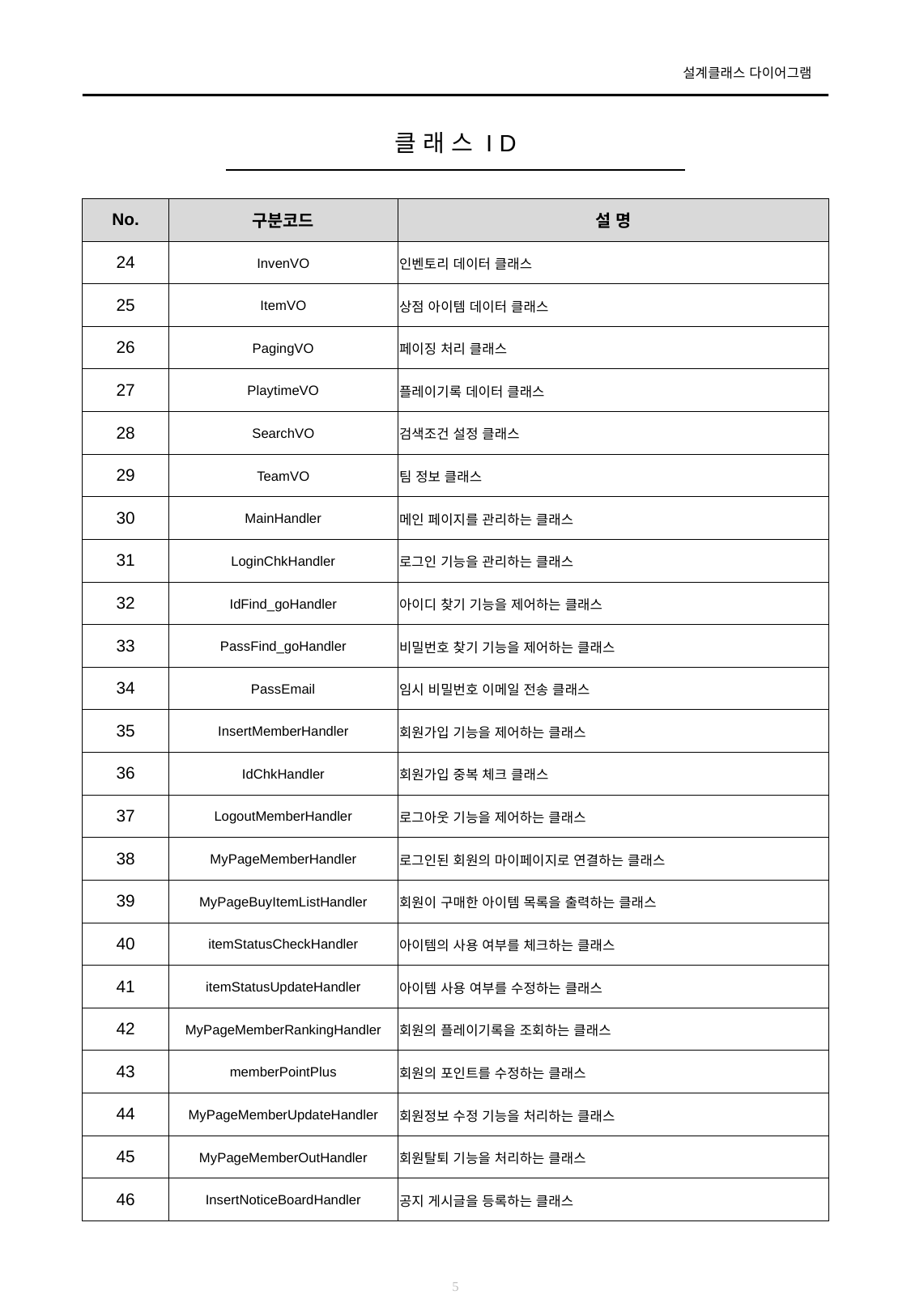

# 클 래 스 I D
| No. | 구분코드 | 설 명 |
| --- | --- | --- |
| 24 | InvenVO | 인벤토리 데이터 클래스 |
| 25 | ItemVO | 상점 아이템 데이터 클래스 |
| 26 | PagingVO | 페이징 처리 클래스 |
| 27 | PlaytimeVO | 플레이기록 데이터 클래스 |
| 28 | SearchVO | 검색조건 설정 클래스 |
| 29 | TeamVO | 팀 정보 클래스 |
| 30 | MainHandler | 메인 페이지를 관리하는 클래스 |
| 31 | LoginChkHandler | 로그인 기능을 관리하는 클래스 |
| 32 | IdFind\_goHandler | 아이디 찾기 기능을 제어하는 클래스 |
| 33 | PassFind\_goHandler | 비밀번호 찾기 기능을 제어하는 클래스 |
| 34 | PassEmail | 임시 비밀번호 이메일 전송 클래스 |
| 35 | InsertMemberHandler | 회원가입 기능을 제어하는 클래스 |
| 36 | IdChkHandler | 회원가입 중복 체크 클래스 |
| 37 | LogoutMemberHandler | 로그아웃 기능을 제어하는 클래스 |
| 38 | MyPageMemberHandler | 로그인된 회원의 마이페이지로 연결하는 클래스 |
| 39 | MyPageBuyItemListHandler | 회원이 구매한 아이템 목록을 출력하는 클래스 |
| 40 | itemStatusCheckHandler | 아이템의 사용 여부를 체크하는 클래스 |
| 41 | itemStatusUpdateHandler | 아이템 사용 여부를 수정하는 클래스 |
| 42 | MyPageMemberRankingHandler | 회원의 플레이기록을 조회하는 클래스 |
| 43 | memberPointPlus | 회원의 포인트를 수정하는 클래스 |
| 44 | MyPageMemberUpdateHandler | 회원정보 수정 기능을 처리하는 클래스 |
| 45 | MyPageMemberOutHandler | 회원탈퇴 기능을 처리하는 클래스 |
| 46 | InsertNoticeBoardHandler | 공지 게시글을 등록하는 클래스 |
5